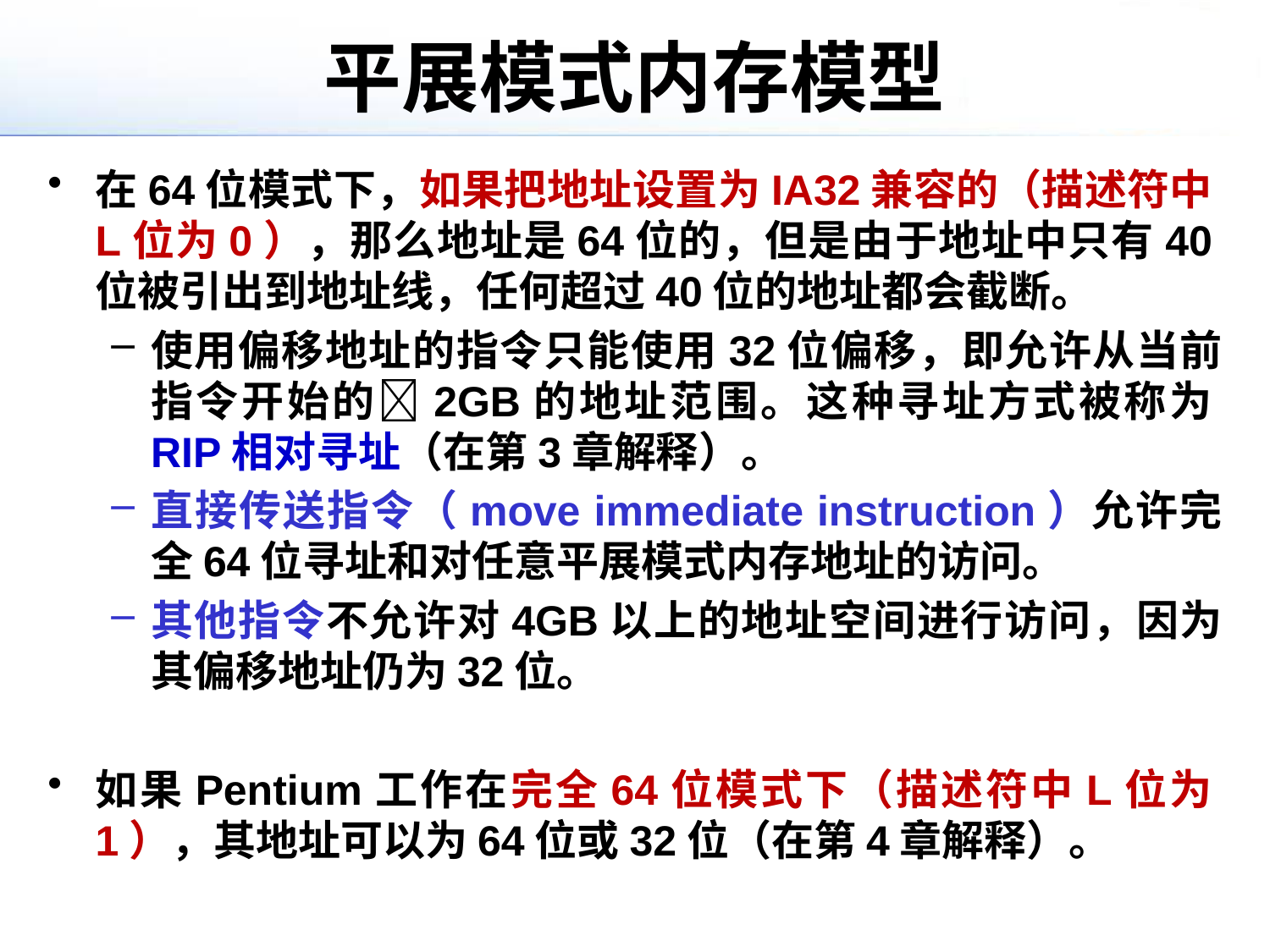

# 平展模式内存模型
在64位模式下，如果把地址设置为IA32兼容的（描述符中L位为0），那么地址是64位的，但是由于地址中只有40位被引出到地址线，任何超过40位的地址都会截断。
使用偏移地址的指令只能使用32位偏移，即允许从当前指令开始的±2GB的地址范围。这种寻址方式被称为RIP相对寻址（在第3章解释）。
直接传送指令（move immediate instruction）允许完全64位寻址和对任意平展模式内存地址的访问。
其他指令不允许对4GB以上的地址空间进行访问，因为其偏移地址仍为32位。

如果Pentium工作在完全64位模式下（描述符中L位为1），其地址可以为64位或32位（在第4章解释）。